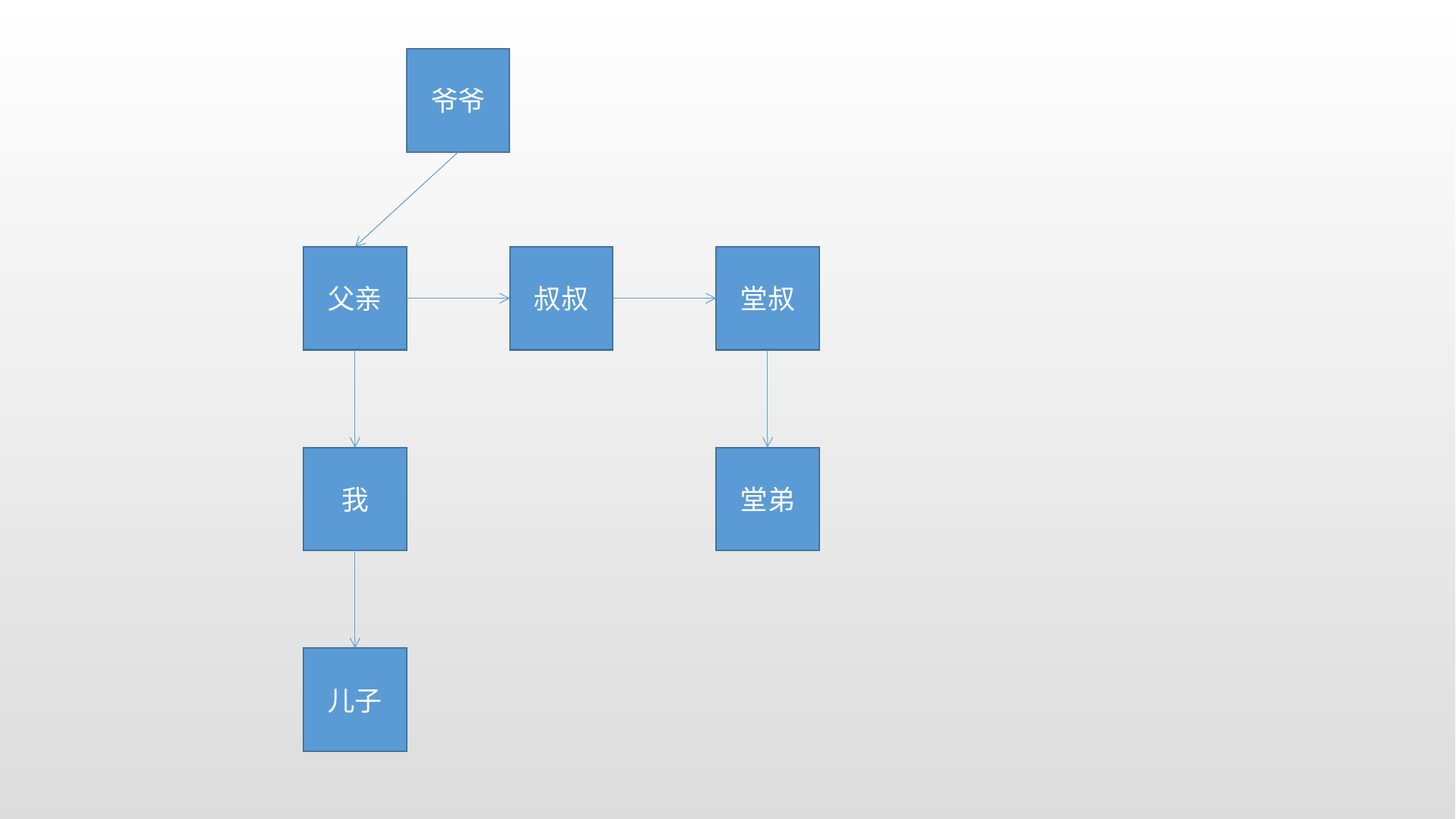

爷爷
父亲
叔叔
堂叔
我
堂弟
儿子
在此输入您的封面副标题
# 空白演示